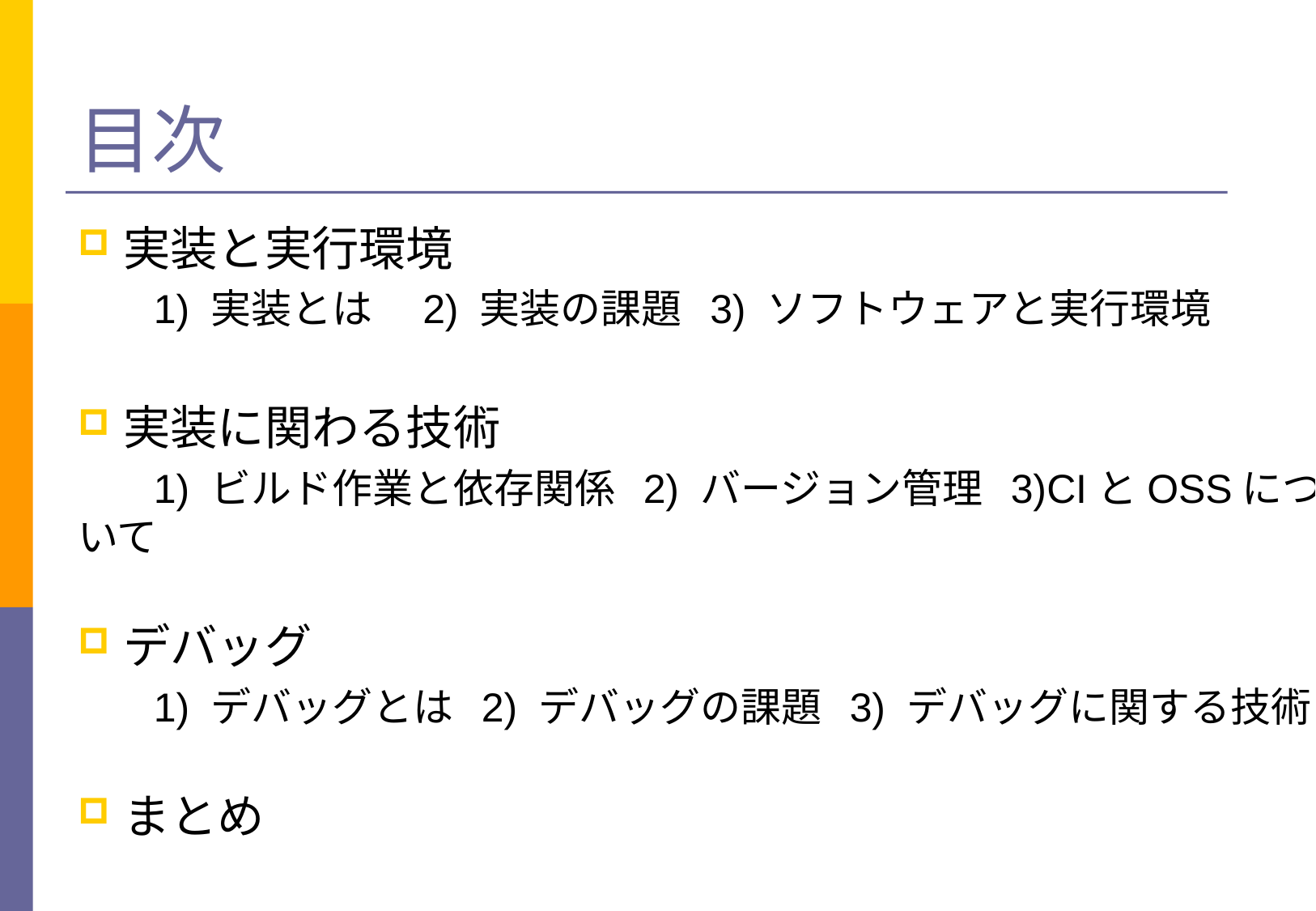

# 目次
実装と実行環境
　　1) 実装とは　2) 実装の課題  3) ソフトウェアと実行環境

実装に関わる技術
　　1) ビルド作業と依存関係  2) バージョン管理  3)CIとOSSについて

デバッグ
　　1) デバッグとは  2) デバッグの課題  3) デバッグに関する技術

まとめ